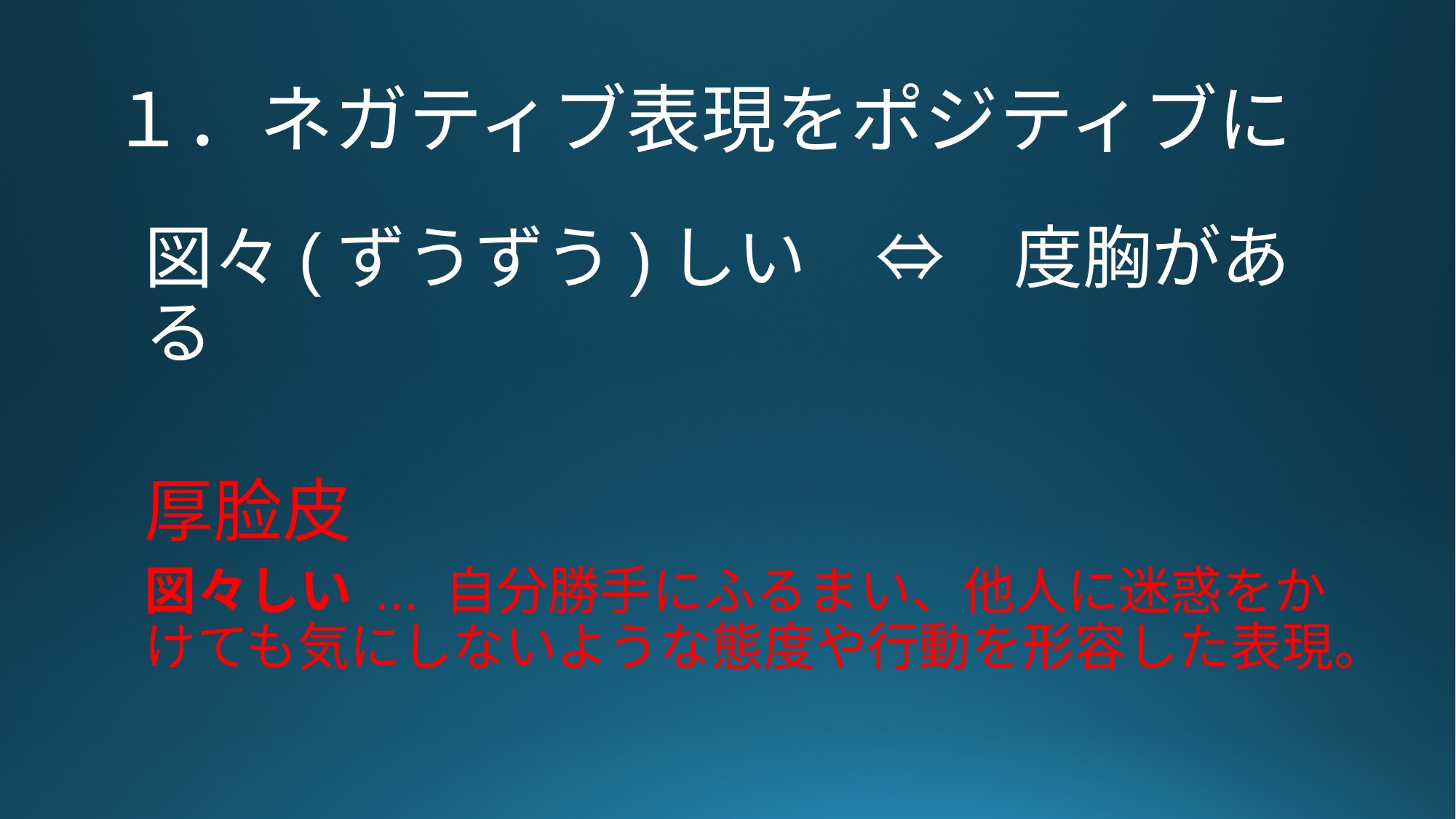

# １．ネガティブ表現をポジティブに
図々(ずうずう)しい　⇔　度胸がある

厚脸皮
図々しい ... 自分勝手にふるまい、他人に迷惑をかけても気にしないような態度や行動を形容した表現。